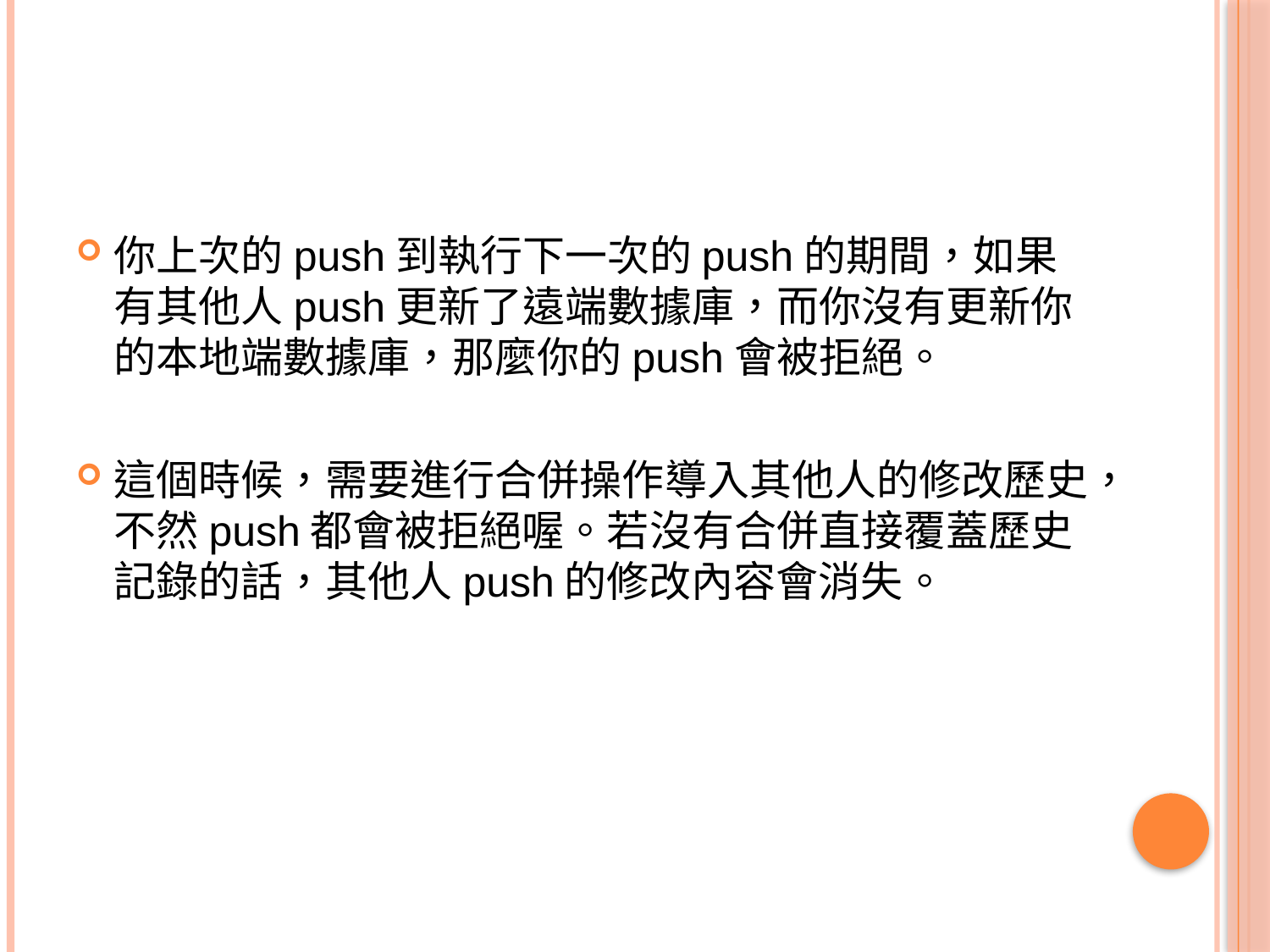

#
你上次的push到執行下一次的push的期間，如果有其他人push更新了遠端數據庫，而你沒有更新你的本地端數據庫，那麼你的push會被拒絕。

這個時候，需要進行合併操作導入其他人的修改歷史，不然push都會被拒絕喔。若沒有合併直接覆蓋歷史記錄的話，其他人push的修改內容會消失。